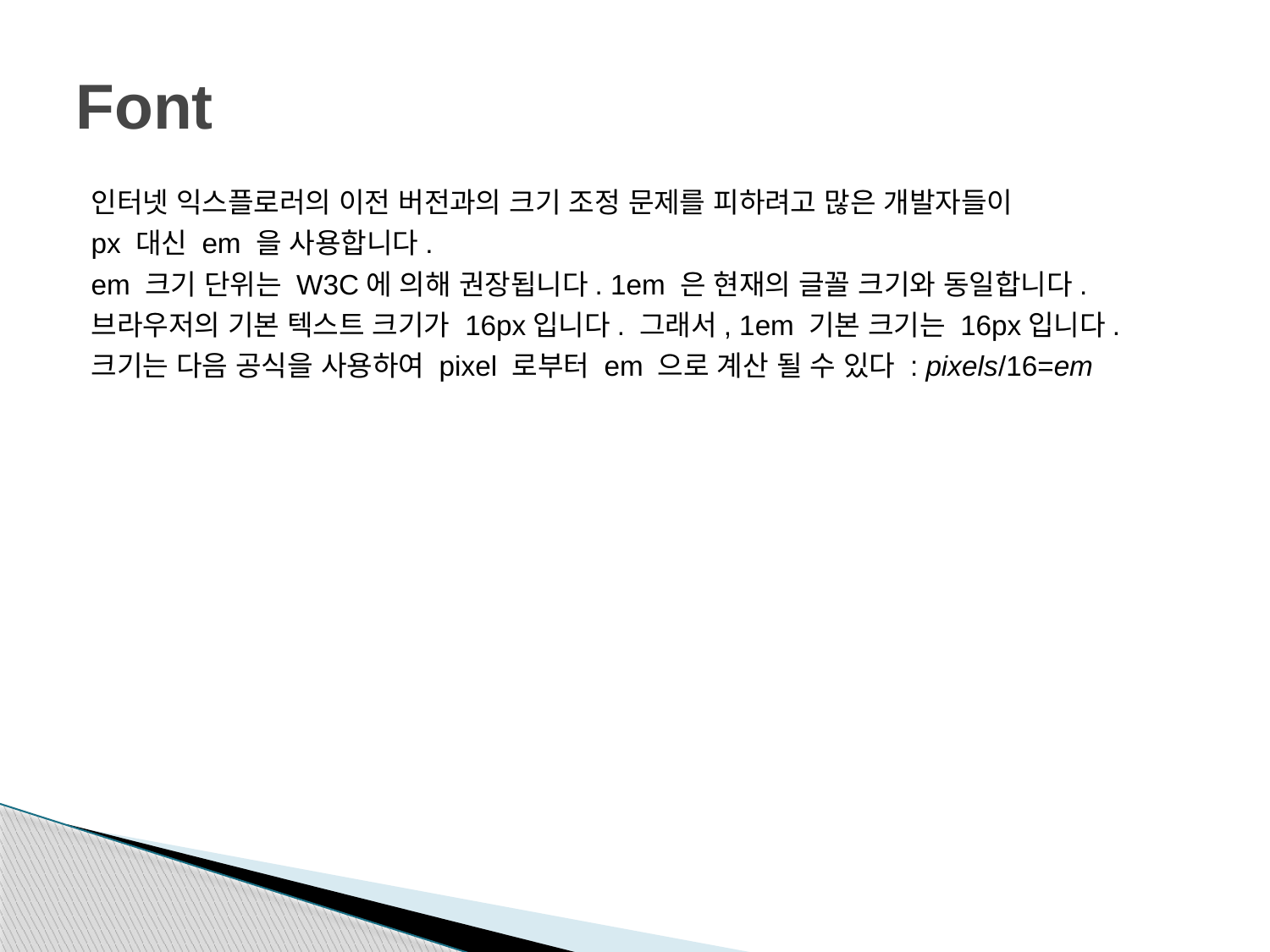

# Font
인터넷 익스플로러의 이전 버전과의 크기 조정 문제를 피하려고 많은 개발자들이
px 대신 em 을 사용합니다.
em 크기 단위는 W3C에 의해 권장됩니다. 1em 은 현재의 글꼴 크기와 동일합니다.
브라우저의 기본 텍스트 크기가 16px입니다. 그래서, 1em 기본 크기는 16px입니다.
크기는 다음 공식을 사용하여 pixel 로부터 em 으로 계산 될 수 있다 : pixels/16=em